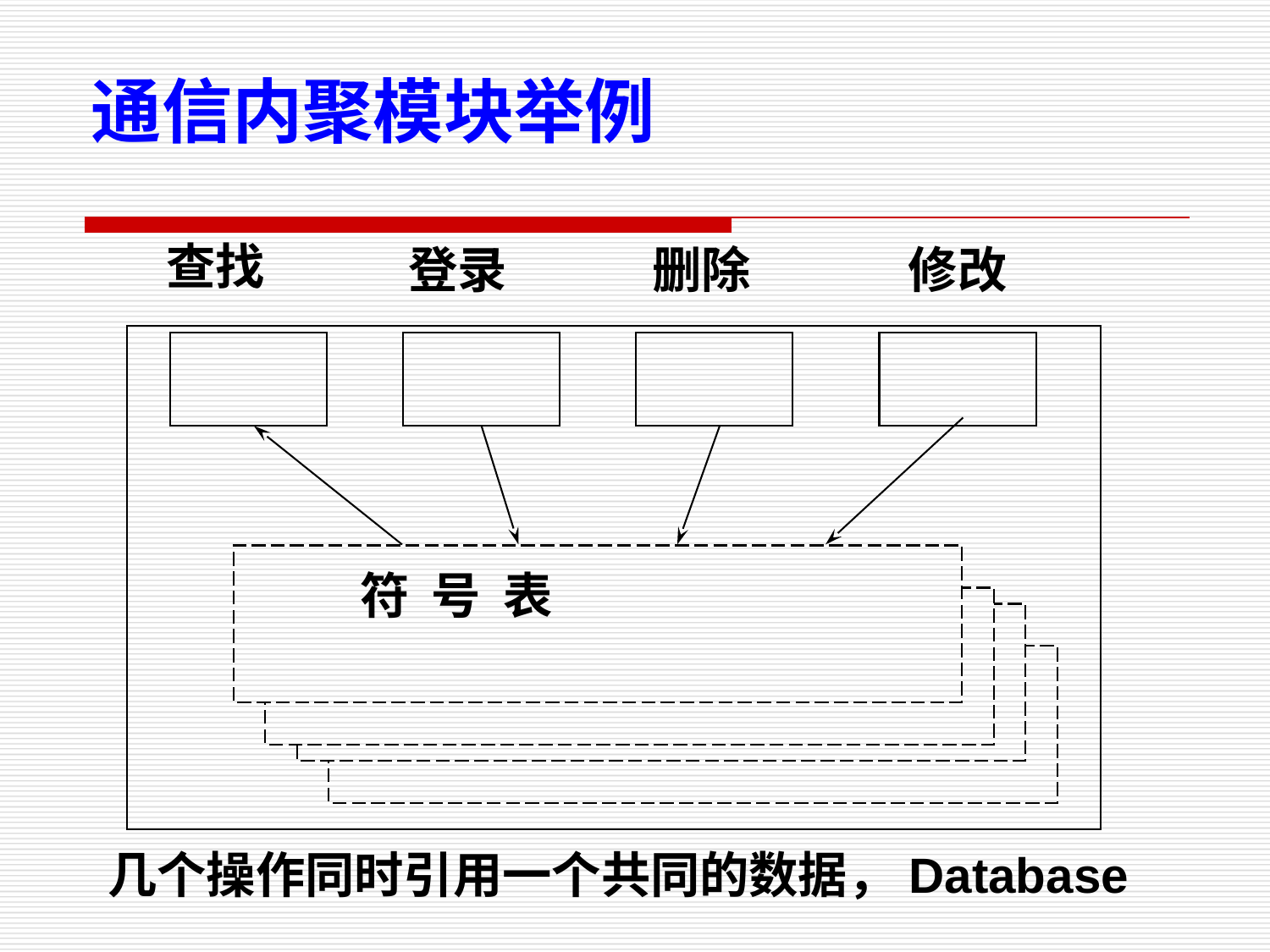

通信内聚模块举例
查找
删除
修改
登录

符  号  表

几个操作同时引用一个共同的数据，Database